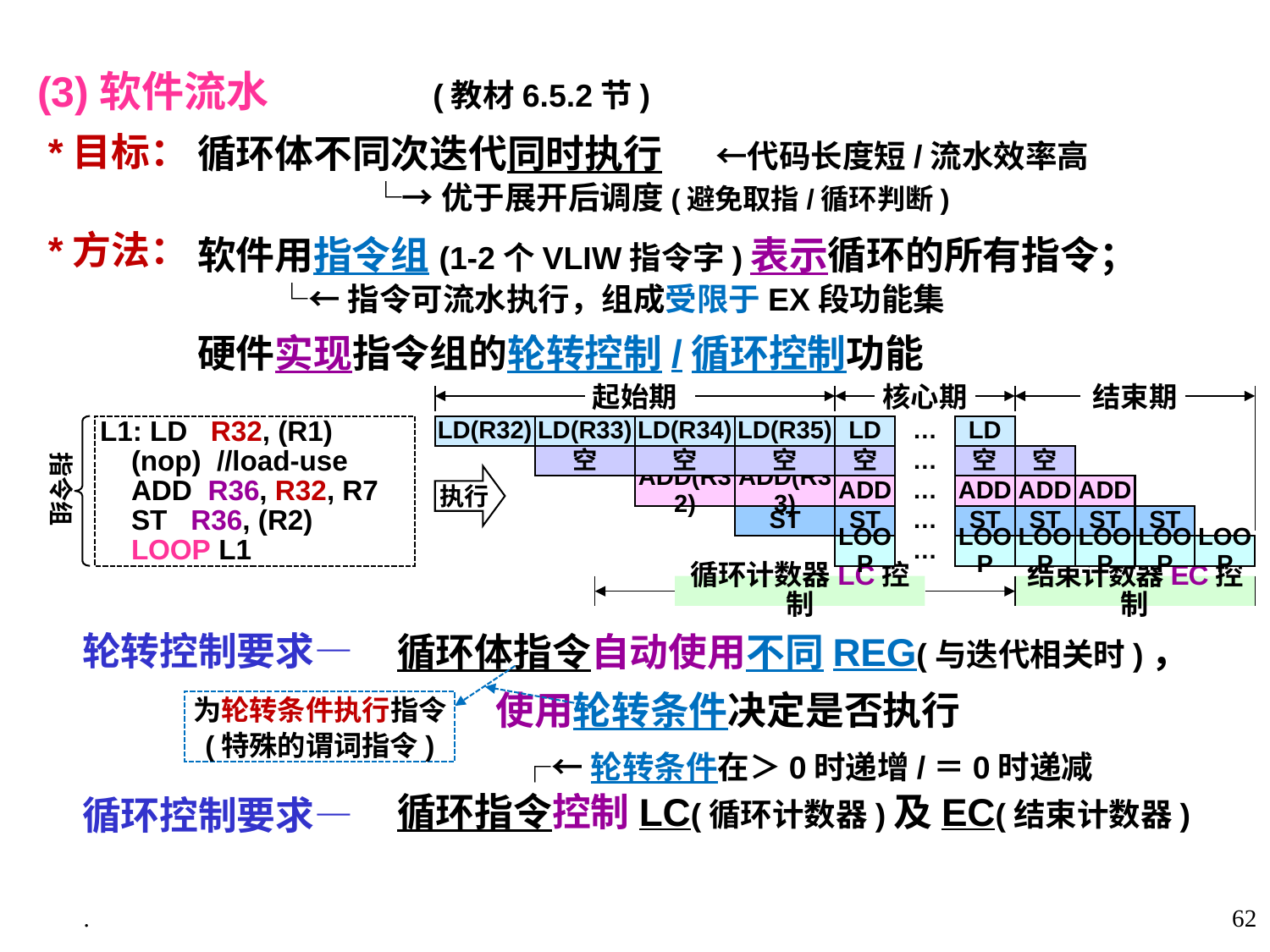

(3)软件流水                   (教材6.5.2节)
 *目标：

 *方法：

    轮转控制要求—

    循环控制要求—
循环体不同次迭代同时执行      ←代码长度短/流水效率高
                        └→优于展开后调度(避免取指/循环判断)
软件用指令组(1-2个VLIW指令字)表示循环的所有指令；
           └←指令可流水执行，组成受限于EX段功能集
硬件实现指令组的轮转控制/循环控制功能
起始期
核心期
结束期
LD(R32)
LD(R33)
LD(R34)
LD(R35)
LD
…
LD
空
空
空
空
…
空
空
…
ADD
ADD(R32)
ADD(R33)
ADD
ADD
ADD
ST
ST
ST
…
ST
ST
ST
LOOP
LOOP
…
LOOP
LOOP
LOOP
LOOP

L1: LD   R32, (R1)
    (nop)  //load-use
    ADD  R36, R32, R7
    ST   R36, (R2)
    LOOP L1
指令组
执行
循环计数器LC控制
结束计数器EC控制
循环体指令自动使用不同REG(与迭代相关时)，
          使用轮转条件决定是否执行
                 ┌←轮转条件在＞0时递增/＝0时递减
循环指令控制LC(循环计数器)及EC(结束计数器)
为轮转条件执行指令
(特殊的谓词指令)
.
62